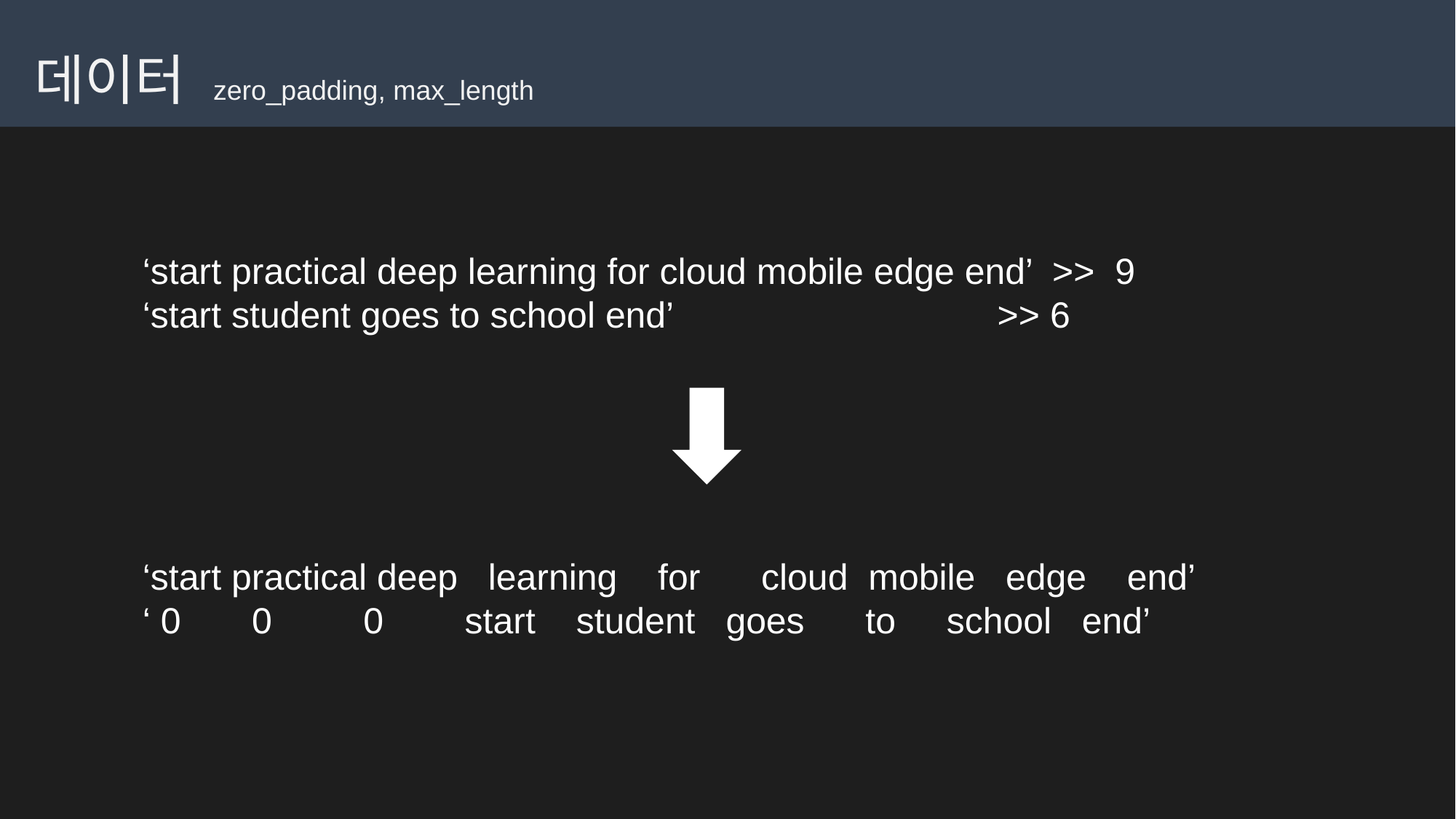

# 데이터 zero_padding, max_length
‘start practical deep learning for cloud mobile edge end’  >>  9
‘start student goes to school end’                                >> 6

‘start practical deep   learning    for      cloud  mobile   edge    end’
‘ 0       0         0        start    student   goes      to     school   end’